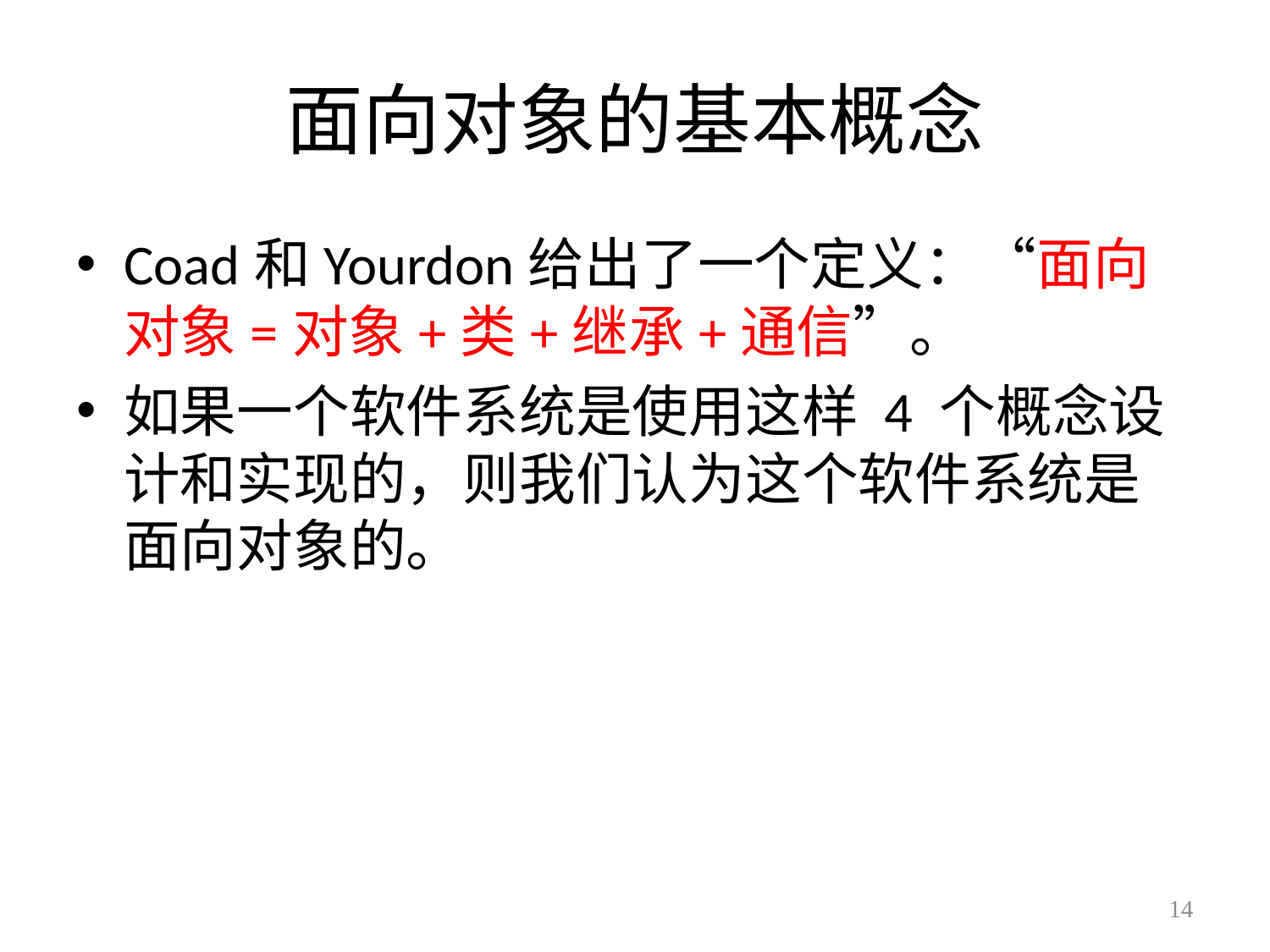

# 面向对象的基本概念
Coad和Yourdon给出了一个定义：“面向对象=对象+类+继承+通信”。
如果一个软件系统是使用这样 4 个概念设计和实现的，则我们认为这个软件系统是面向对象的。
14